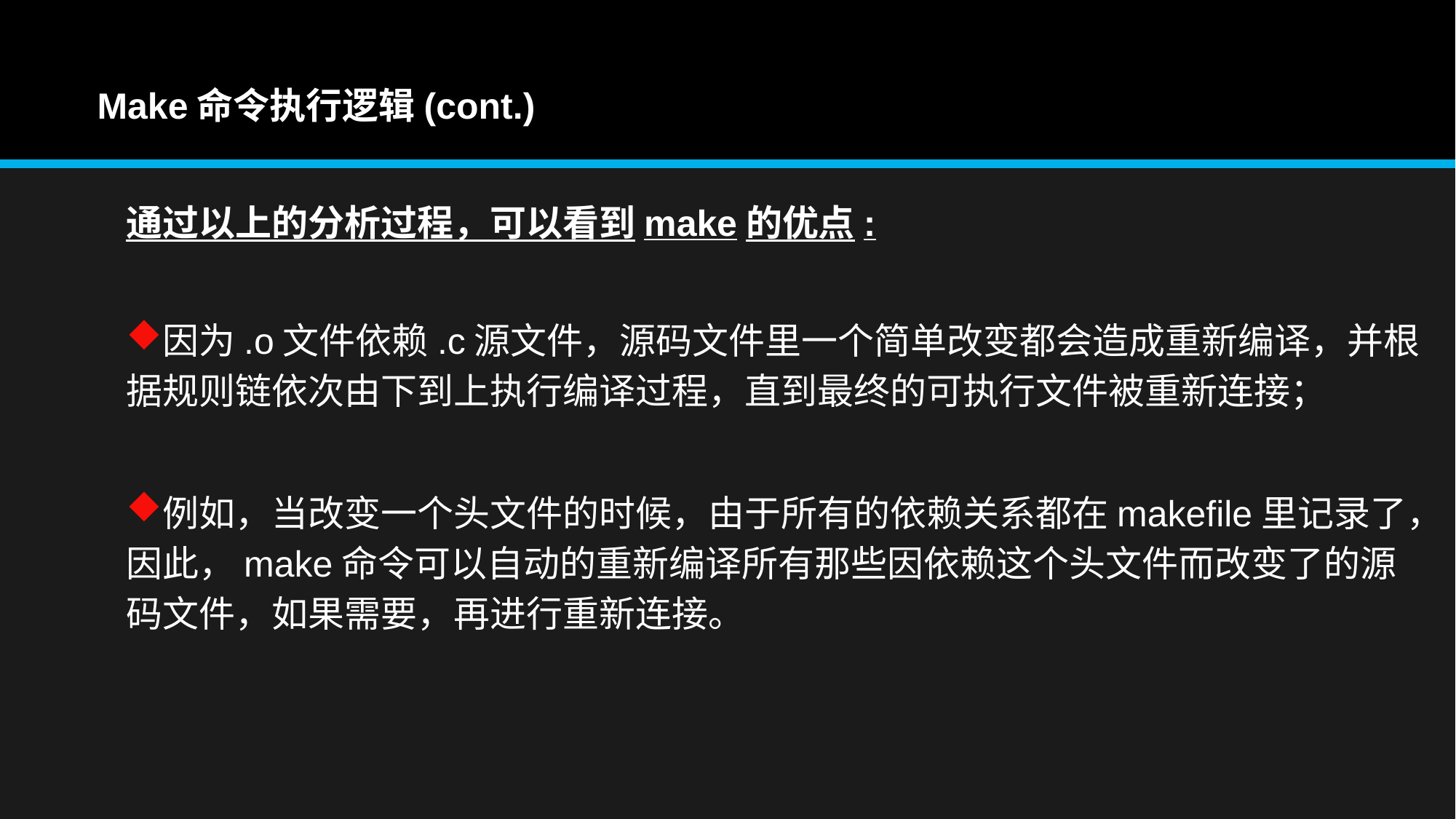

Make命令执行逻辑(cont.)规则的执行顺序：
通过以上的分析过程，可以看到make的优点:

因为.o文件依赖.c源文件，源码文件里一个简单改变都会造成重新编译，并根据规则链依次由下到上执行编译过程，直到最终的可执行文件被重新连接；

例如，当改变一个头文件的时候，由于所有的依赖关系都在makefile里记录了，因此，make命令可以自动的重新编译所有那些因依赖这个头文件而改变了的源码文件，如果需要，再进行重新连接。